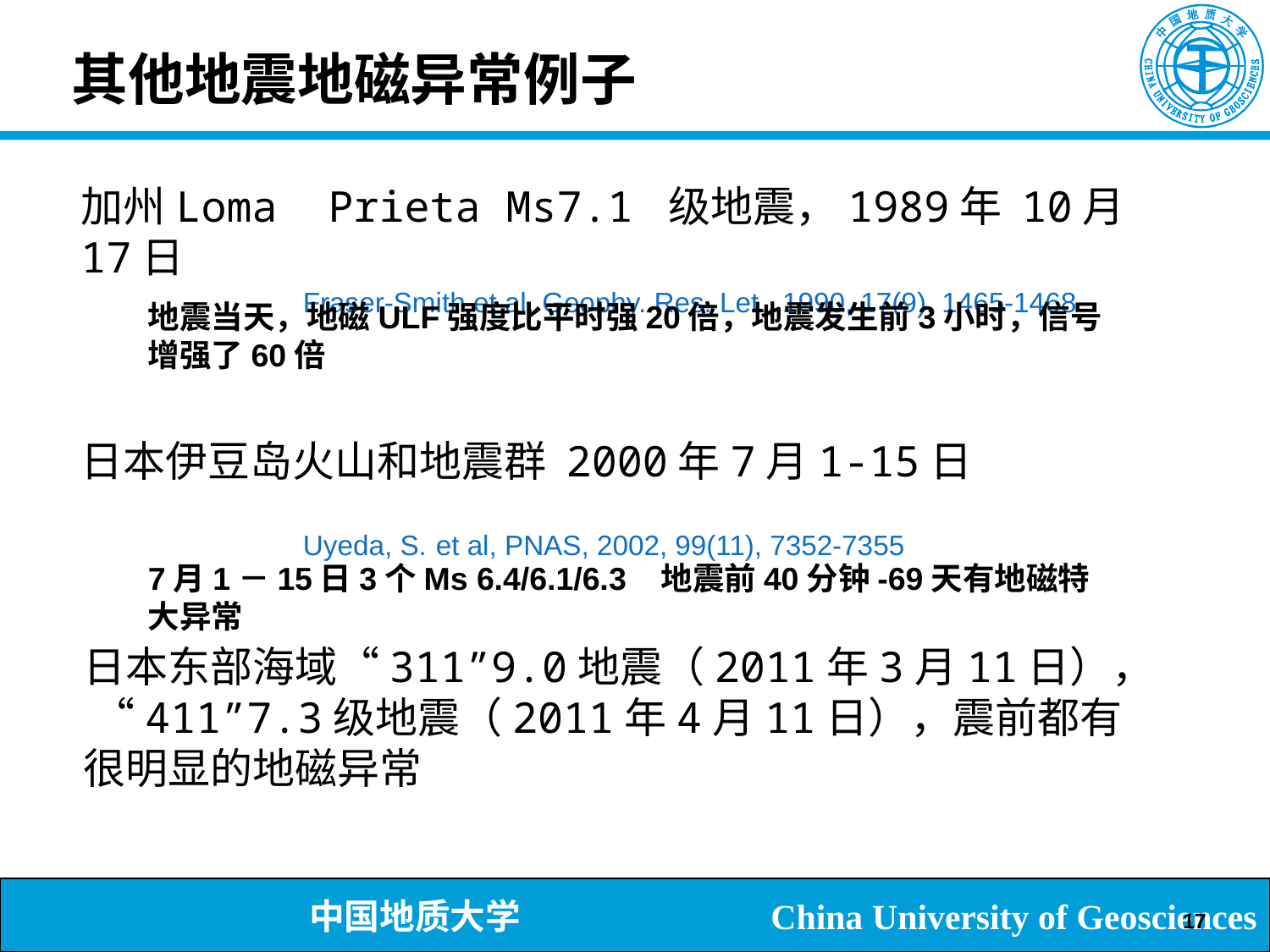

其他地震地磁异常例子
加州Loma  Prieta Ms7.1 级地震，1989年 10月17日
                         Fraser-Smith et al. Geophy. Res. Let., 1990, 17(9), 1465-1468
地震当天，地磁ULF强度比平时强20倍，地震发生前3小时，信号增强了60倍
日本伊豆岛火山和地震群 2000年7月1-15日
                         Uyeda, S. et al, PNAS, 2002, 99(11), 7352-7355
7月1－15日3个Ms 6.4/6.1/6.3   地震前40分钟-69天有地磁特大异常
日本东部海域“311”9.0地震（2011年3月11日）， “411”7.3级地震（2011年4月11日），震前都有很明显的地磁异常
17